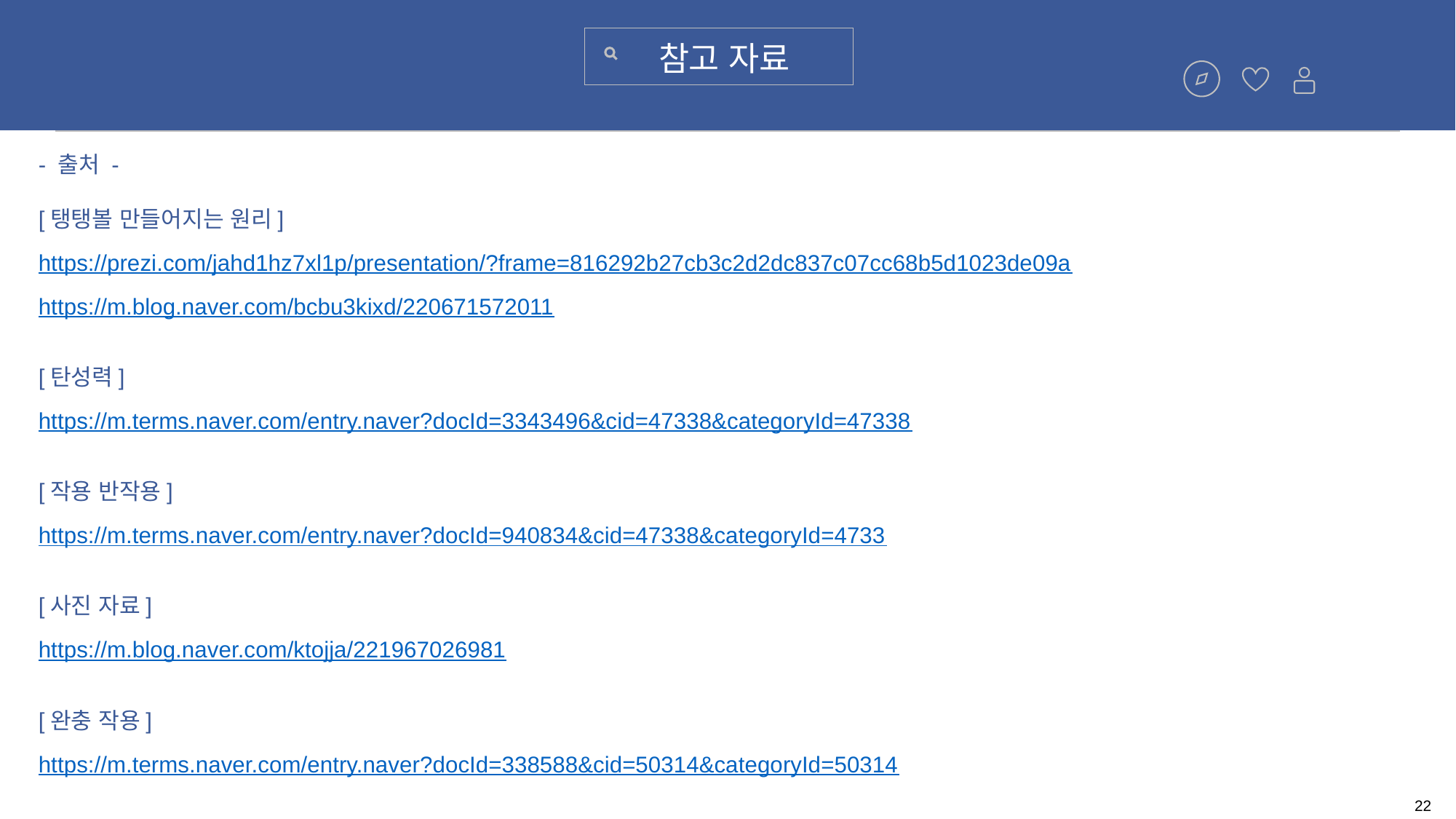

참고 자료

- 출처 -

[탱탱볼 만들어지는 원리]
https://prezi.com/jahd1hz7xl1p/presentation/?frame=816292b27cb3c2d2dc837c07cc68b5d1023de09a
https://m.blog.naver.com/bcbu3kixd/220671572011

[탄성력]
https://m.terms.naver.com/entry.naver?docId=3343496&cid=47338&categoryId=47338

[작용 반작용]
https://m.terms.naver.com/entry.naver?docId=940834&cid=47338&categoryId=4733

[사진 자료]
https://m.blog.naver.com/ktojja/221967026981

[완충 작용]
https://m.terms.naver.com/entry.naver?docId=338588&cid=50314&categoryId=50314
22